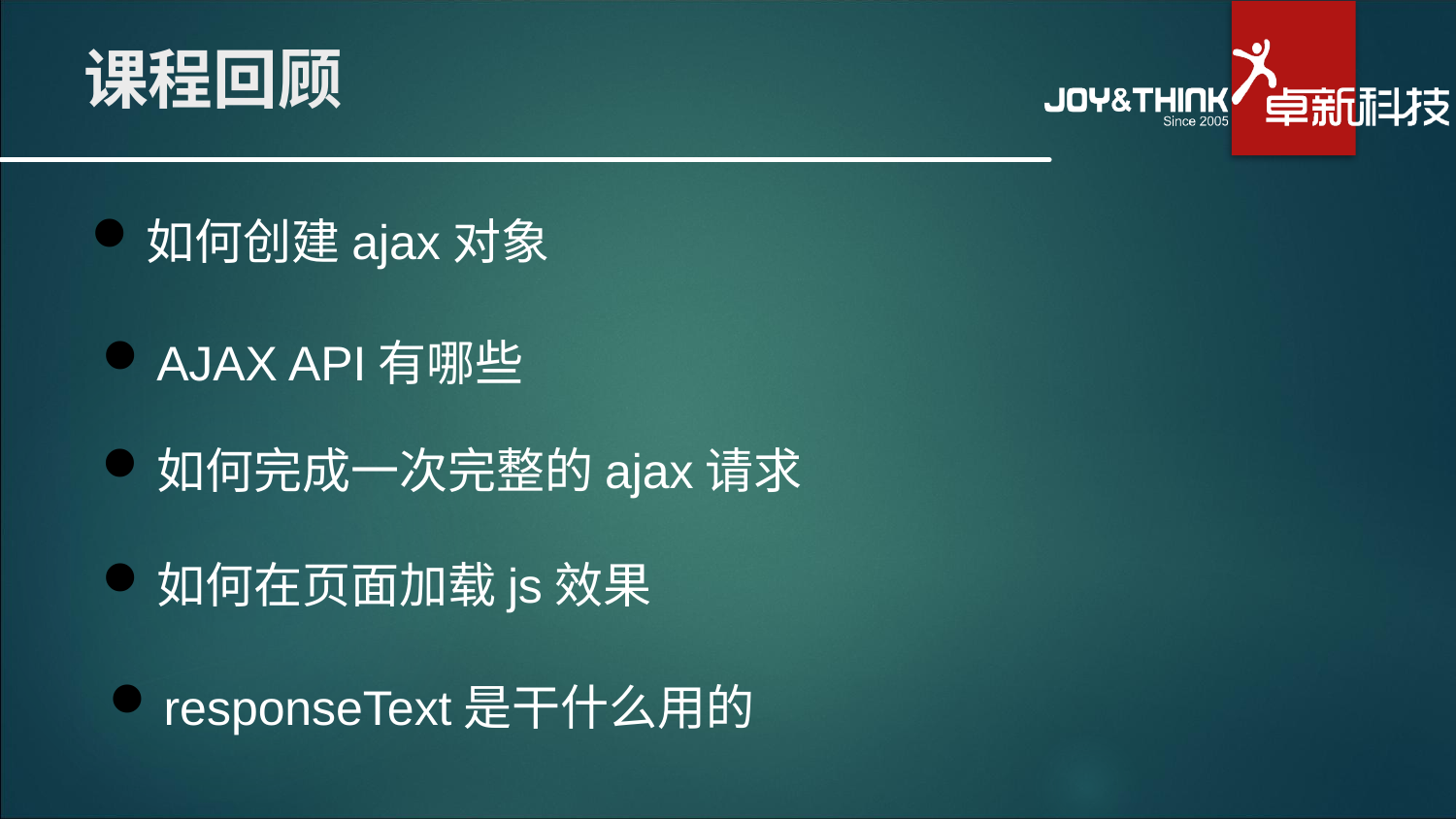

# 课程回顾
如何创建ajax对象
AJAX API有哪些
如何完成一次完整的ajax请求
如何在页面加载js效果
responseText是干什么用的